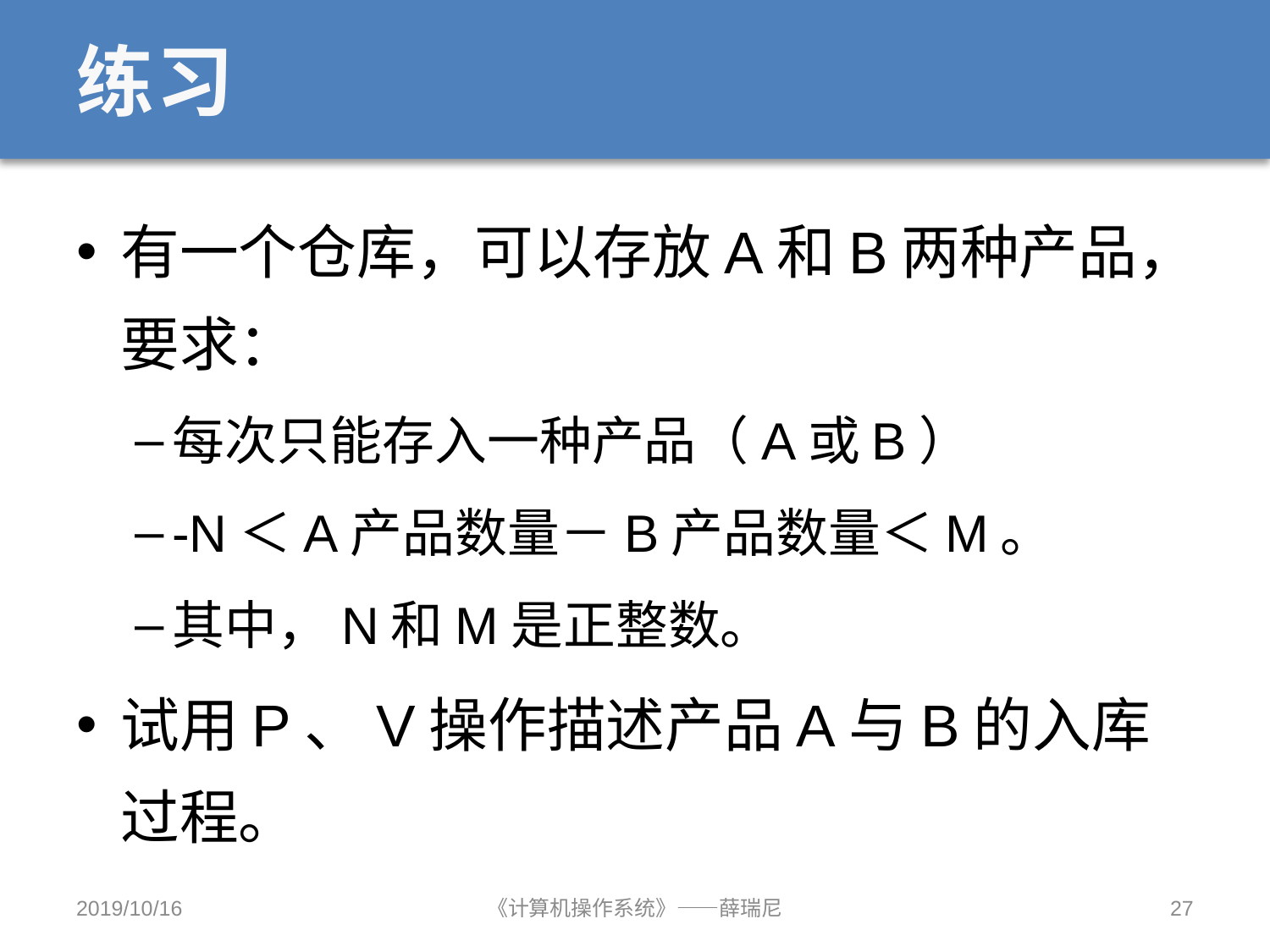

# 练习
有一个仓库，可以存放A和B两种产品，要求：
每次只能存入一种产品（A或B）
-N＜A产品数量－B产品数量＜M。
其中，N和M是正整数。
试用P、V操作描述产品A与B的入库过程。
2019/10/16
《计算机操作系统》——薛瑞尼
27